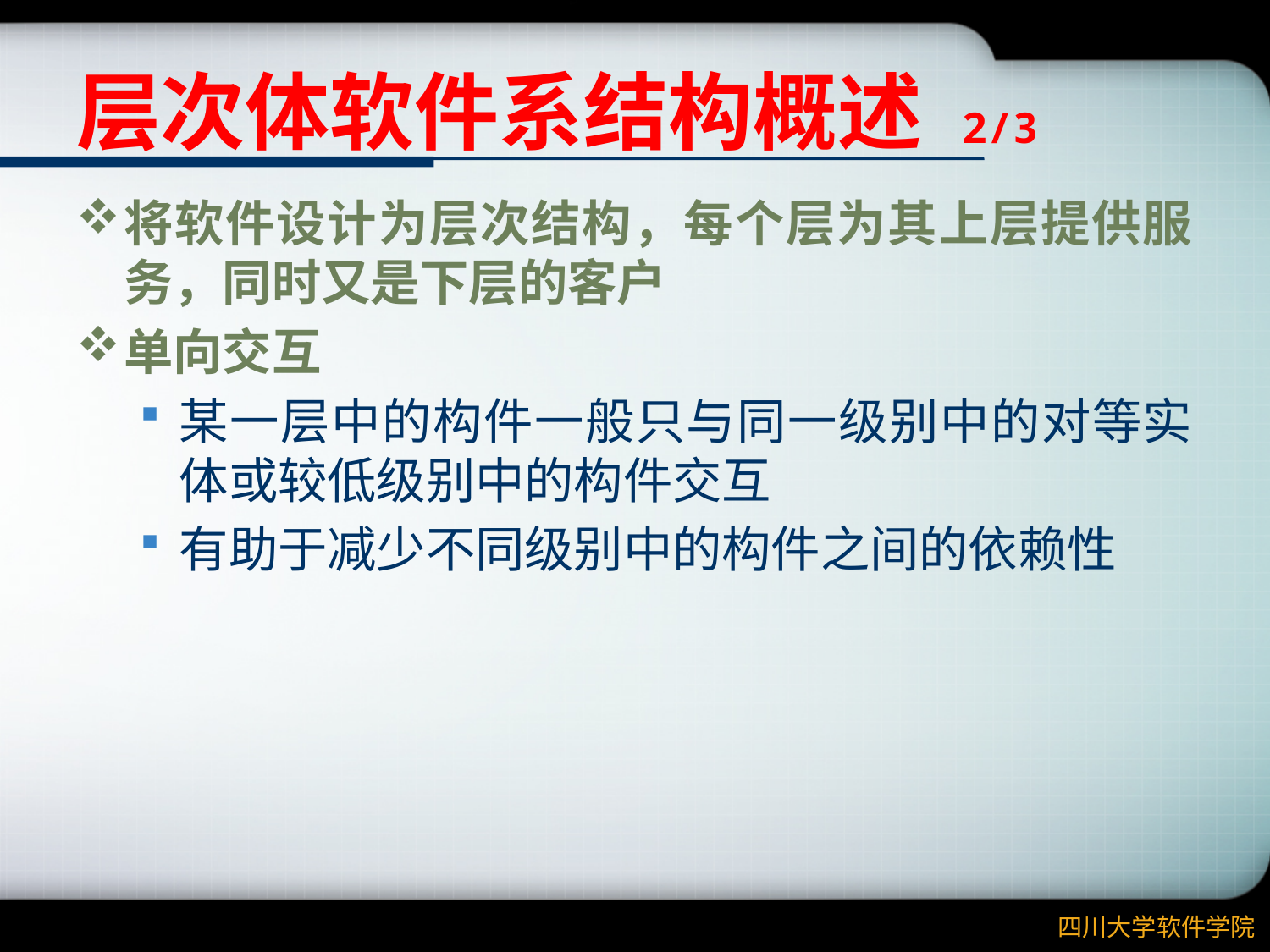

# 层次体软件系结构概述 2/3
将软件设计为层次结构，每个层为其上层提供服务，同时又是下层的客户
单向交互
某一层中的构件一般只与同一级别中的对等实体或较低级别中的构件交互
有助于减少不同级别中的构件之间的依赖性